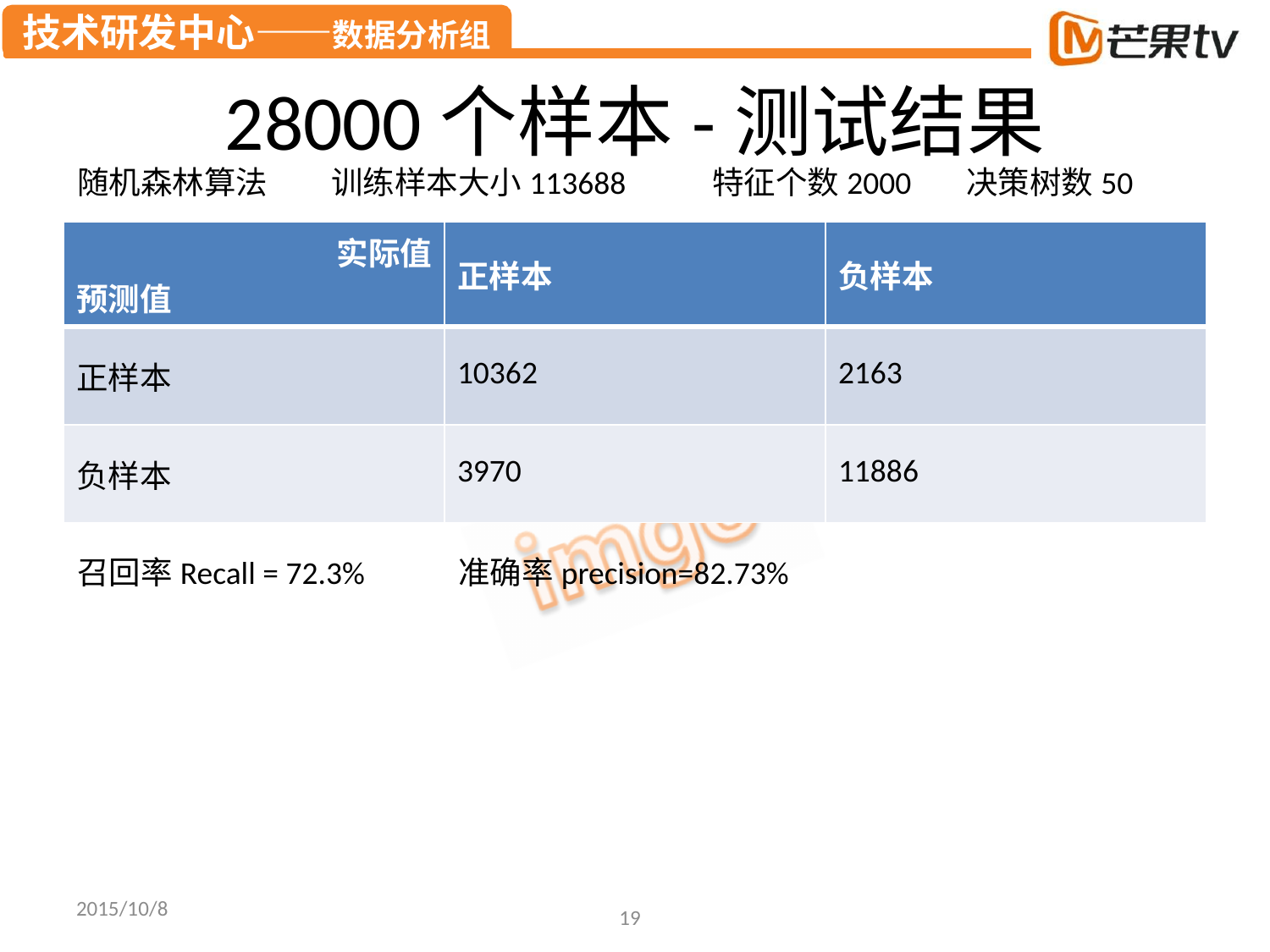

# 28000个样本-测试结果
随机森林算法	训练样本大小113688	特征个数2000	决策树数50
| 实际值 预测值 | 正样本 | 负样本 |
| --- | --- | --- |
| 正样本 | 10362 | 2163 |
| 负样本 | 3970 | 11886 |
召回率Recall = 72.3%	准确率precision=82.73%
2015/10/8
19